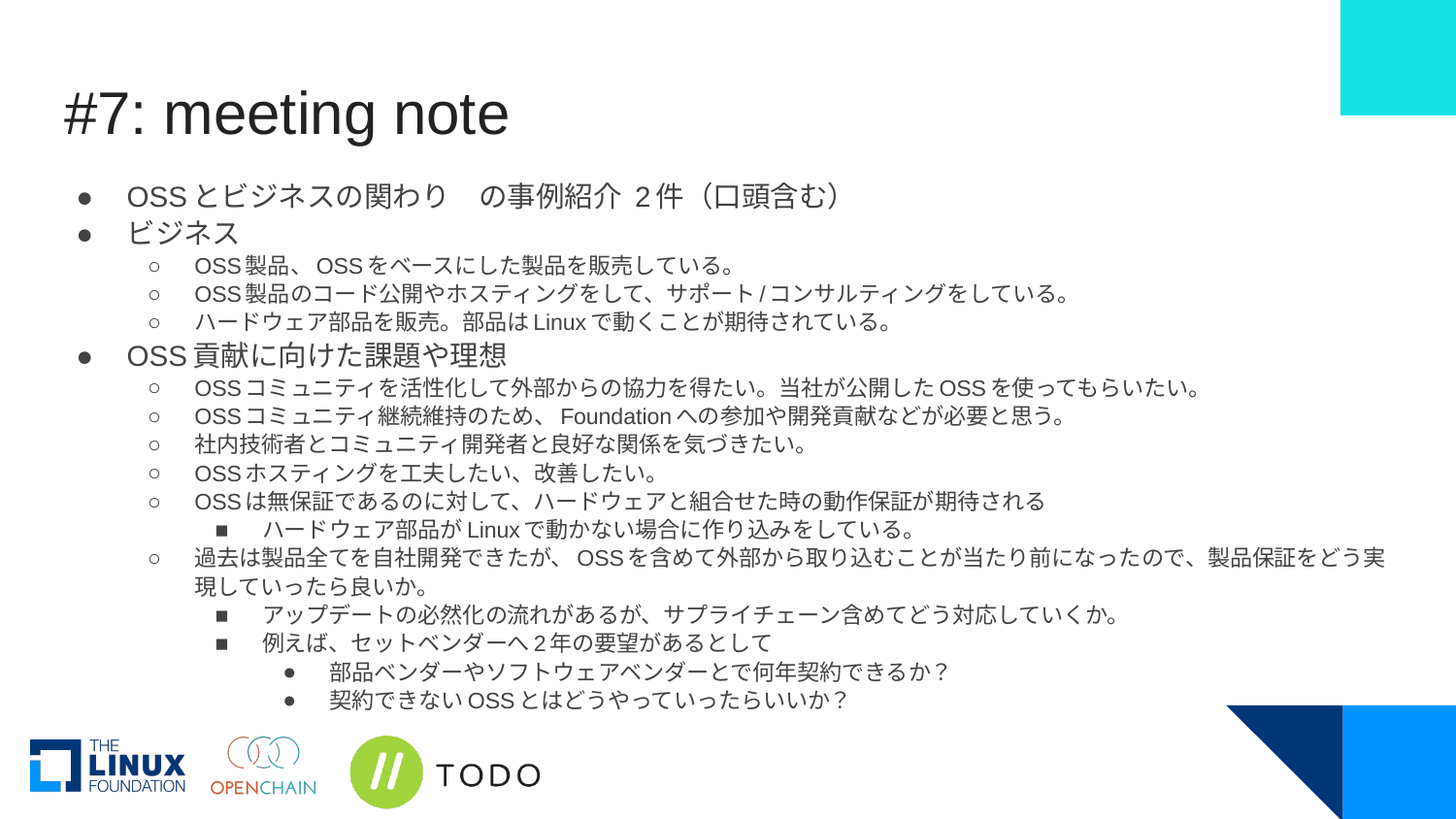

# #7: meeting note
OSSとビジネスの関わり　の事例紹介 2件（口頭含む）
ビジネス
OSS製品、OSSをベースにした製品を販売している。
OSS製品のコード公開やホスティングをして、サポート/コンサルティングをしている。
ハードウェア部品を販売。部品はLinuxで動くことが期待されている。
OSS貢献に向けた課題や理想
OSSコミュニティを活性化して外部からの協力を得たい。当社が公開したOSSを使ってもらいたい。
OSSコミュニティ継続維持のため、Foundationへの参加や開発貢献などが必要と思う。
社内技術者とコミュニティ開発者と良好な関係を気づきたい。
OSSホスティングを工夫したい、改善したい。
OSSは無保証であるのに対して、ハードウェアと組合せた時の動作保証が期待される
ハードウェア部品がLinuxで動かない場合に作り込みをしている。
過去は製品全てを自社開発できたが、OSSを含めて外部から取り込むことが当たり前になったので、製品保証をどう実現していったら良いか。
アップデートの必然化の流れがあるが、サプライチェーン含めてどう対応していくか。
例えば、セットベンダーへ2年の要望があるとして
部品ベンダーやソフトウェアベンダーとで何年契約できるか？
契約できないOSSとはどうやっていったらいいか？